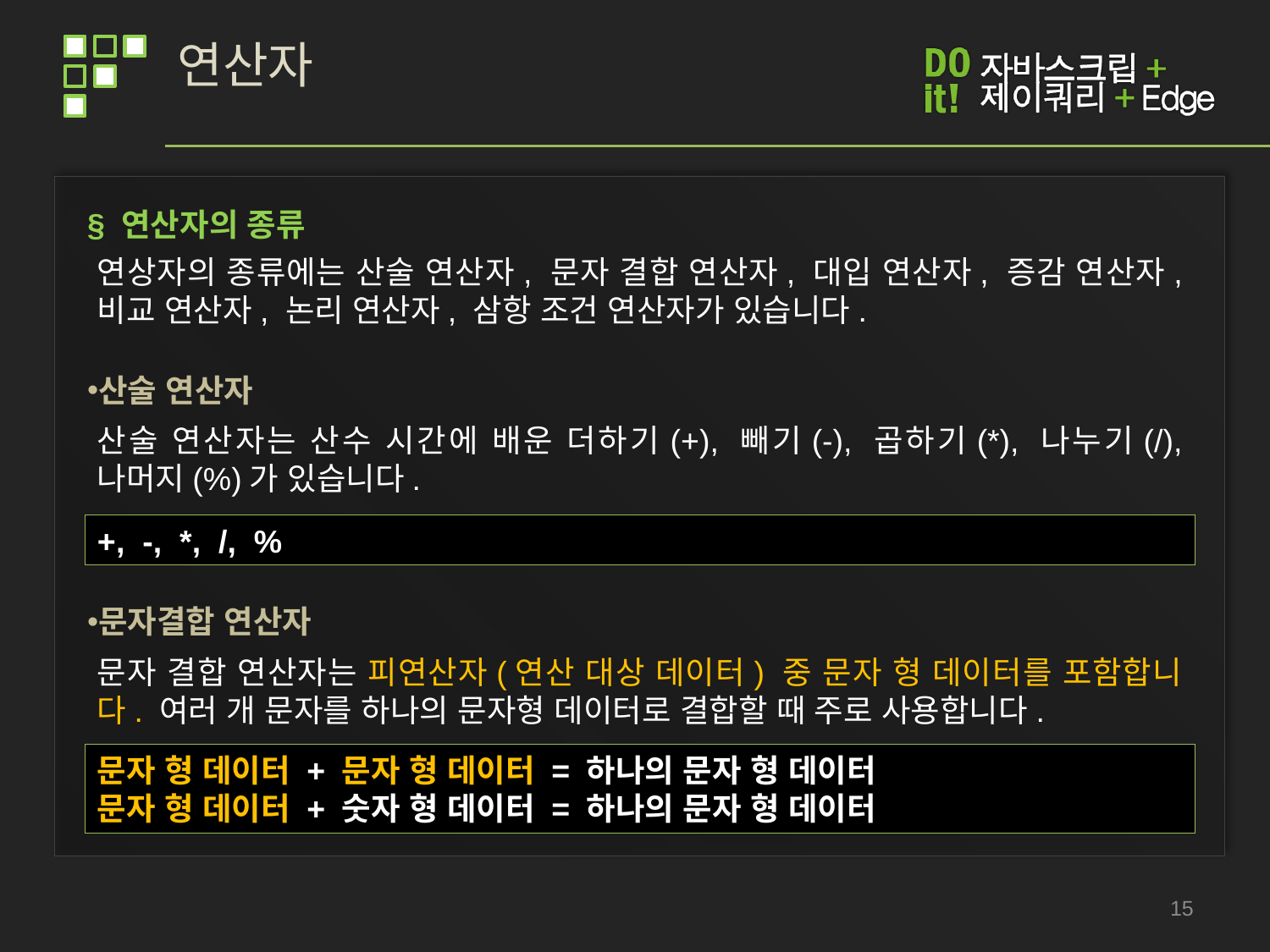

# 연산자
§ 연산자의 종류
연상자의 종류에는 산술 연산자, 문자 결합 연산자, 대입 연산자, 증감 연산자, 비교 연산자, 논리 연산자, 삼항 조건 연산자가 있습니다.
산술 연산자
산술 연산자는 산수 시간에 배운 더하기(+), 빼기(-), 곱하기(*), 나누기(/), 나머지(%)가 있습니다.
+,  -,  *,  /,  %
문자결합 연산자
문자 결합 연산자는 피연산자(연산 대상 데이터) 중 문자 형 데이터를 포함합니다. 여러 개 문자를 하나의 문자형 데이터로 결합할 때 주로 사용합니다.
문자 형 데이터 + 문자 형 데이터 = 하나의 문자 형 데이터
문자 형 데이터 + 숫자 형 데이터 = 하나의 문자 형 데이터
15